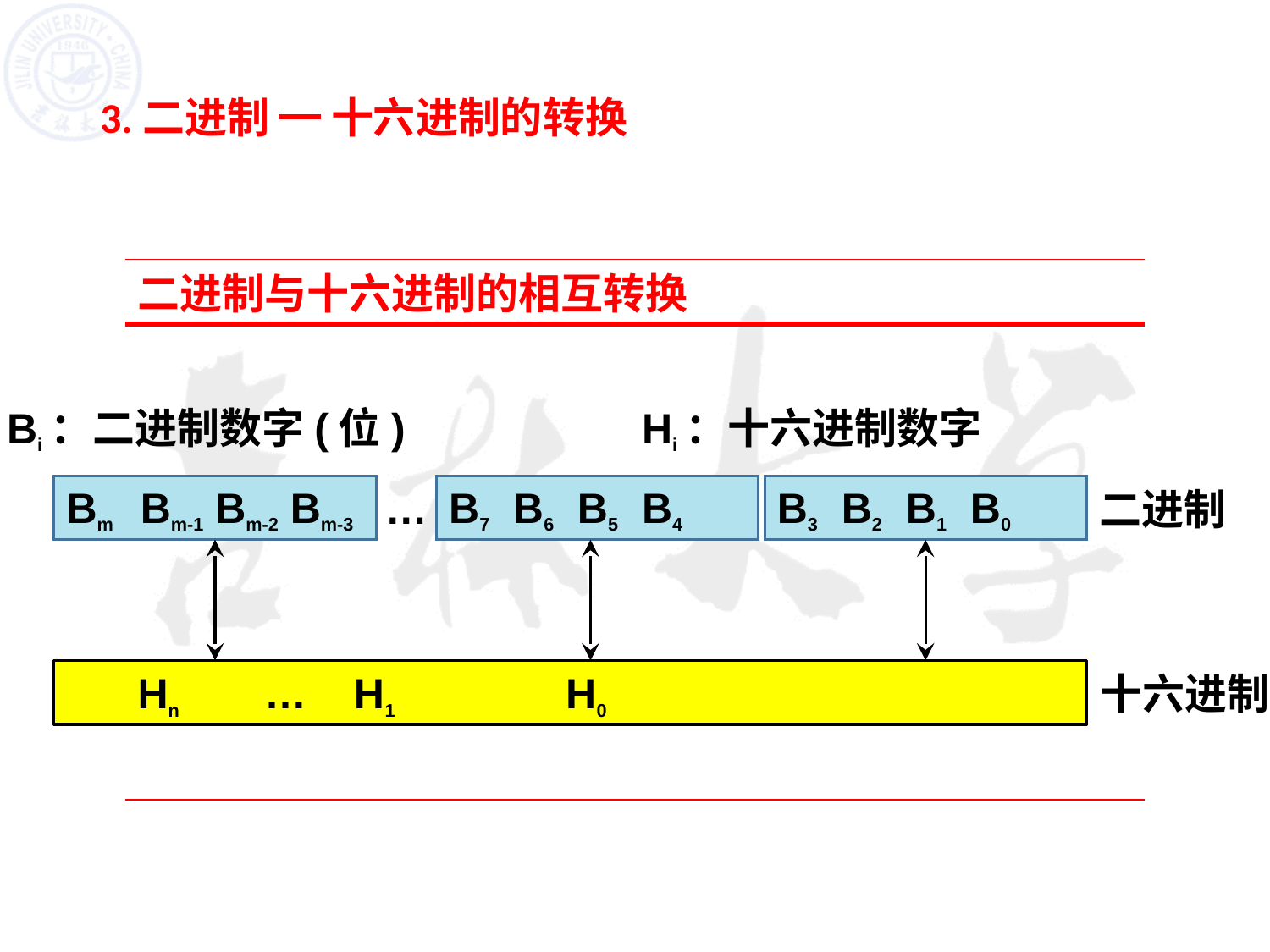

3.二进制 ━ 十六进制的转换

二进制与十六进制的相互转换
Bi：二进制数字(位)		Hi：十六进制数字
…
Bm    Bm-1 Bm-2 Bm-3
B7  B6  B5  B4
B3  B2  B1  B0
      Hn	      …    H1               H0
二进制
十六进制